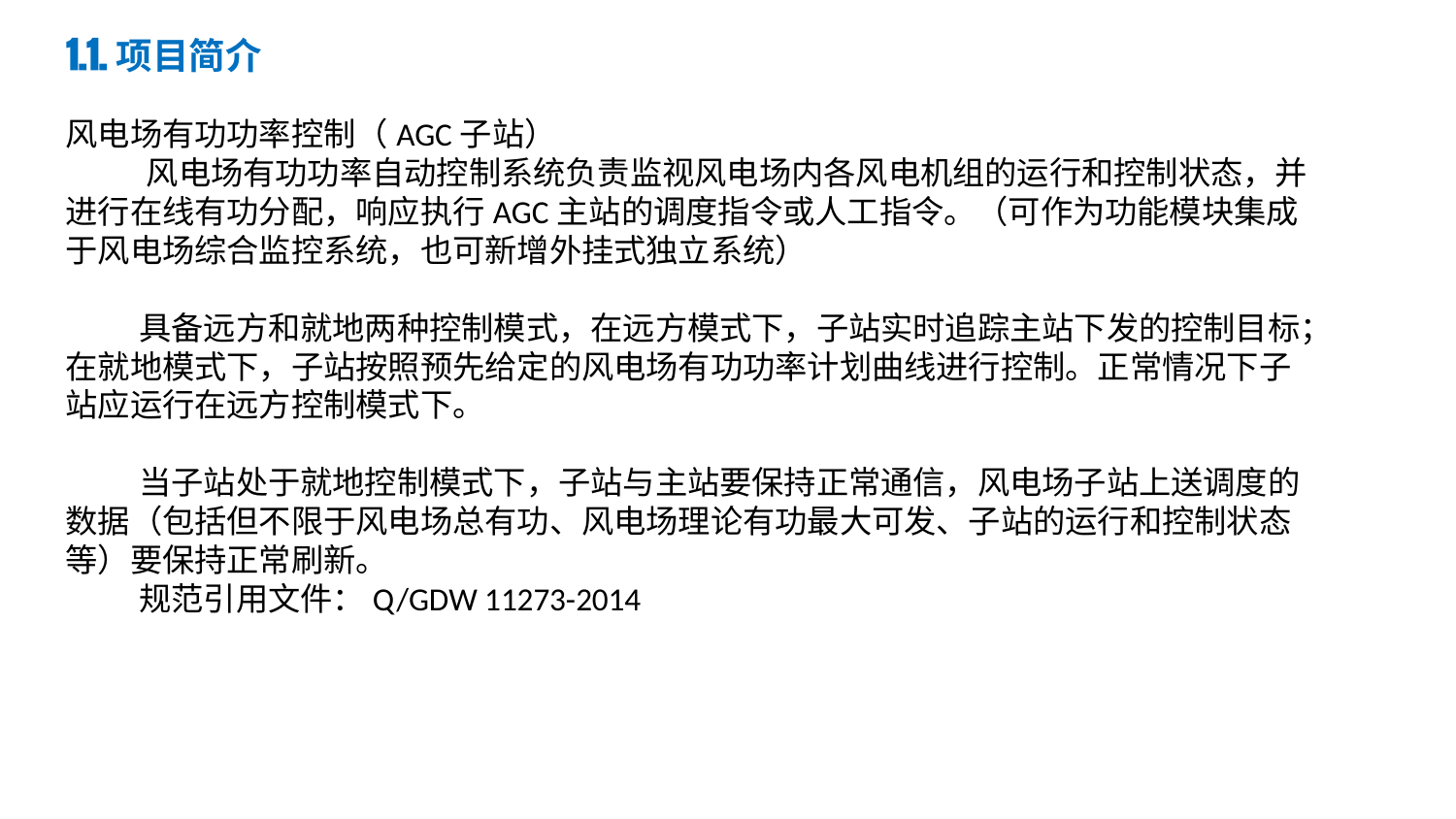

目 录
1.1.项目简介
风电场有功功率控制（AGC子站）
          风电场有功功率自动控制系统负责监视风电场内各风电机组的运行和控制状态，并进行在线有功分配，响应执行AGC主站的调度指令或人工指令。（可作为功能模块集成于风电场综合监控系统，也可新增外挂式独立系统）

         具备远方和就地两种控制模式，在远方模式下，子站实时追踪主站下发的控制目标；在就地模式下，子站按照预先给定的风电场有功功率计划曲线进行控制。正常情况下子站应运行在远方控制模式下。

         当子站处于就地控制模式下，子站与主站要保持正常通信，风电场子站上送调度的数据（包括但不限于风电场总有功、风电场理论有功最大可发、子站的运行和控制状态等）要保持正常刷新。
         规范引用文件：Q/GDW 11273-2014